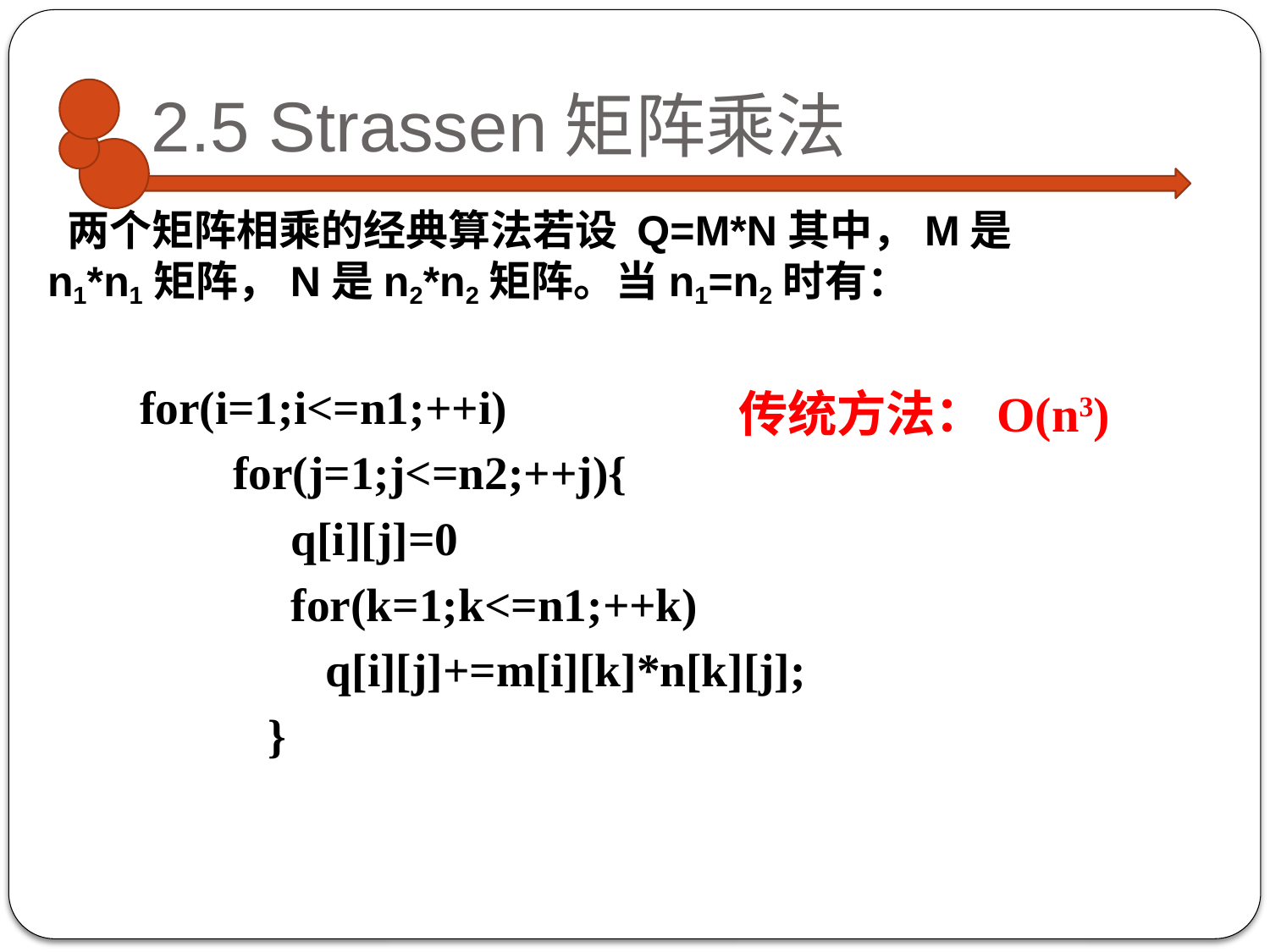

# 2.5 Strassen矩阵乘法
 两个矩阵相乘的经典算法若设 Q=M*N其中，M是n1*n1矩阵，N是n2*n2矩阵。当n1=n2时有：

for(i=1;i<=n1;++i)
        for(j=1;j<=n2;++j){
             q[i][j]=0
             for(k=1;k<=n1;++k)
                q[i][j]+=m[i][k]*n[k][j];
           }

传统方法：O(n3)